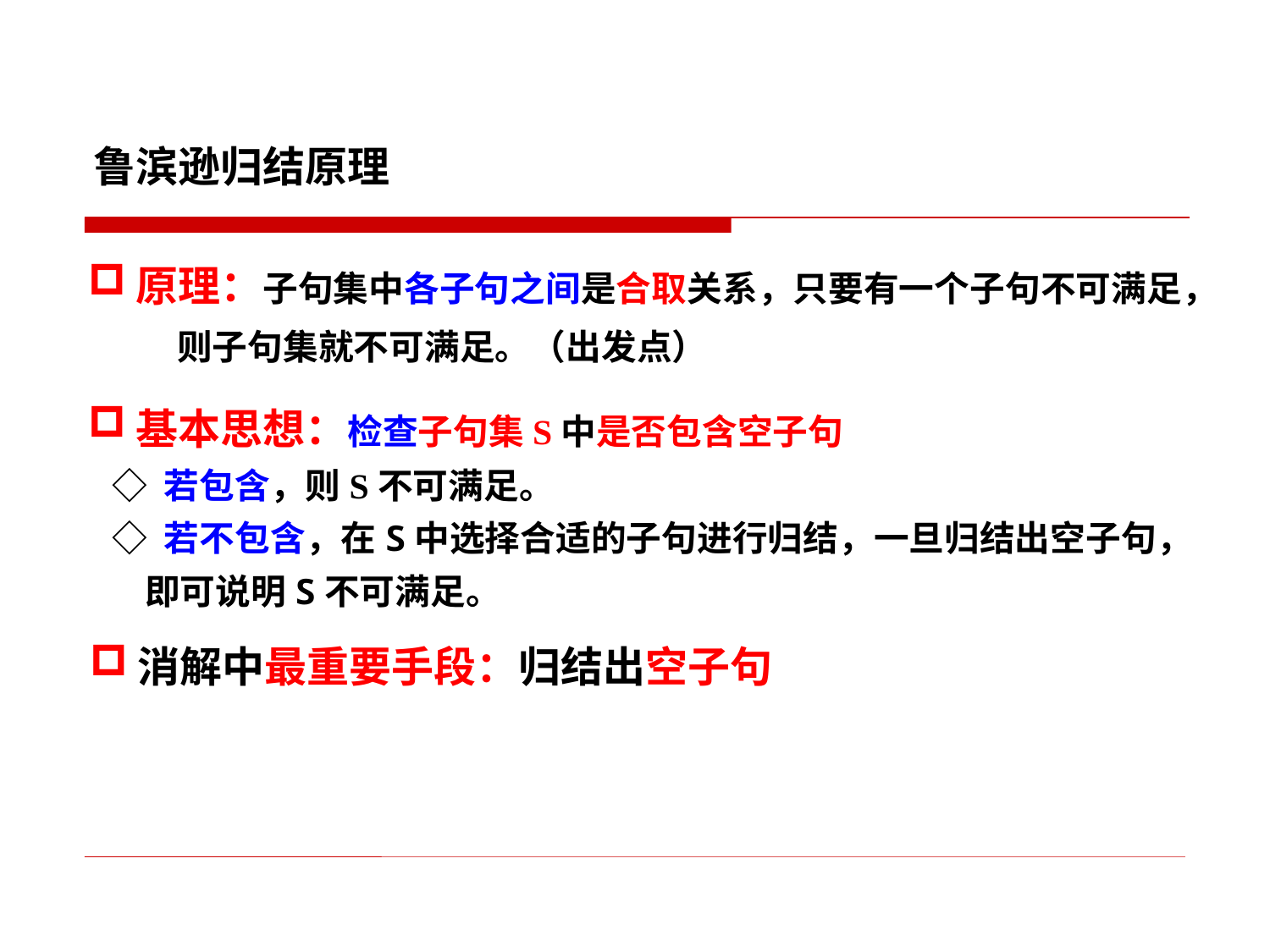

# 鲁滨逊归结原理
原理：子句集中各子句之间是合取关系，只要有一个子句不可满足，
          则子句集就不可满足。（出发点）
基本思想：检查子句集S中是否包含空子句
   ◇ 若包含，则S不可满足。
   ◇ 若不包含，在S中选择合适的子句进行归结，一旦归结出空子句，
      即可说明S不可满足。
消解中最重要手段：归结出空子句